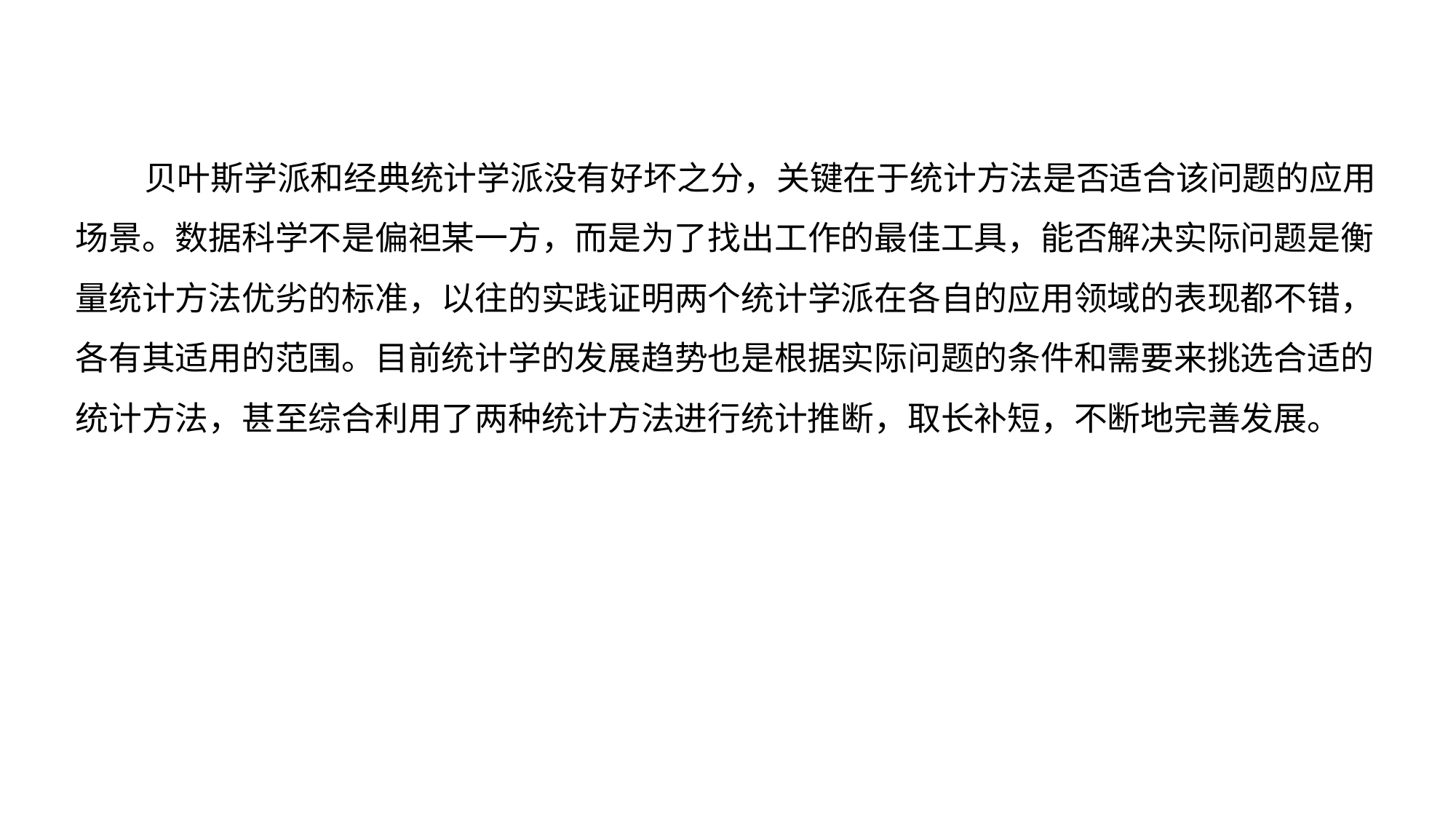

贝叶斯学派和经典统计学派没有好坏之分，关键在于统计方法是否适合该问题的应用场景。数据科学不是偏袒某一方，而是为了找出工作的最佳工具，能否解决实际问题是衡量统计方法优劣的标准，以往的实践证明两个统计学派在各自的应用领域的表现都不错，各有其适用的范围。目前统计学的发展趋势也是根据实际问题的条件和需要来挑选合适的统计方法，甚至综合利用了两种统计方法进行统计推断，取长补短，不断地完善发展。